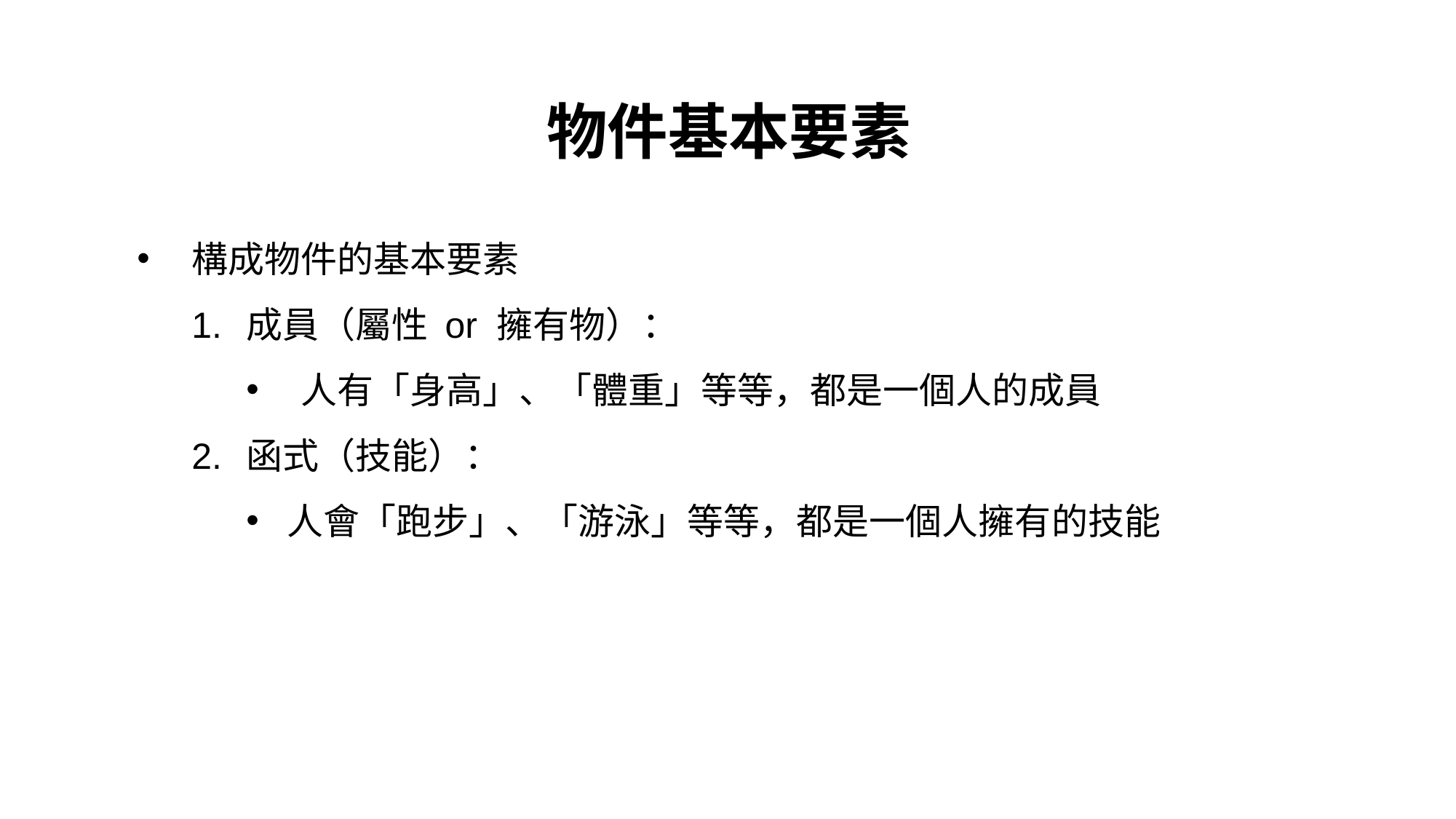

物件基本要素
構成物件的基本要素
成員（屬性 or 擁有物）：
人有「身高」、「體重」等等，都是一個人的成員
函式（技能）：
人會「跑步」、「游泳」等等，都是一個人擁有的技能